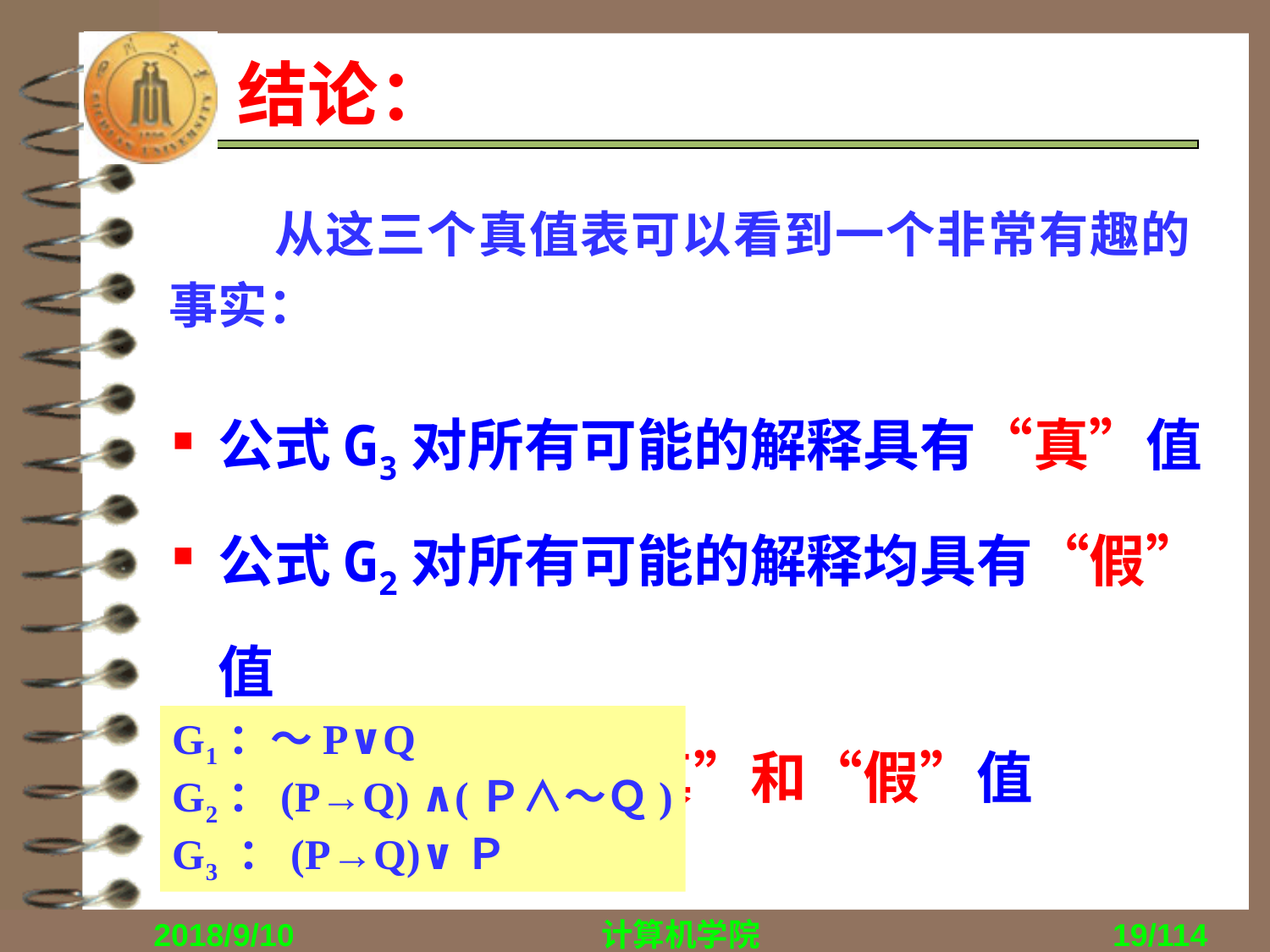

# 结论：
　　　从这三个真值表可以看到一个非常有趣的事实：
公式G3对所有可能的解释具有“真”值
公式G2对所有可能的解释均具有“假”值
公式G1则具有“真”和“假”值
G1：～P∨Q
G2：(P→Q) ∧(Ｐ∧～Ｑ)
G3 ：(P→Q)∨Ｐ
2018/9/10
计算机学院
19/114